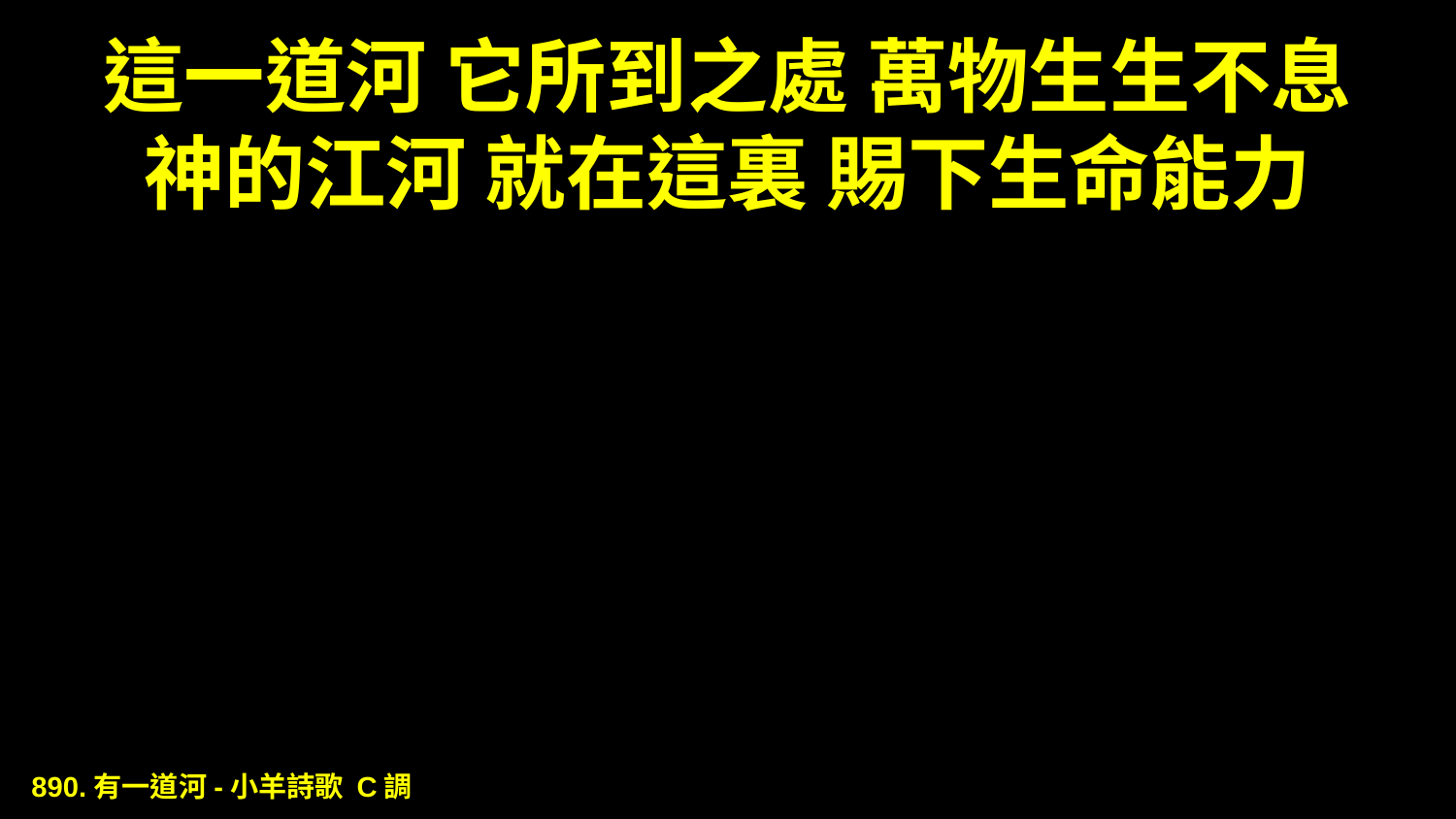

# 這一道河 它所到之處 萬物生生不息 神的江河 就在這裏 賜下生命能力
890.有一道河-小羊詩歌 C調